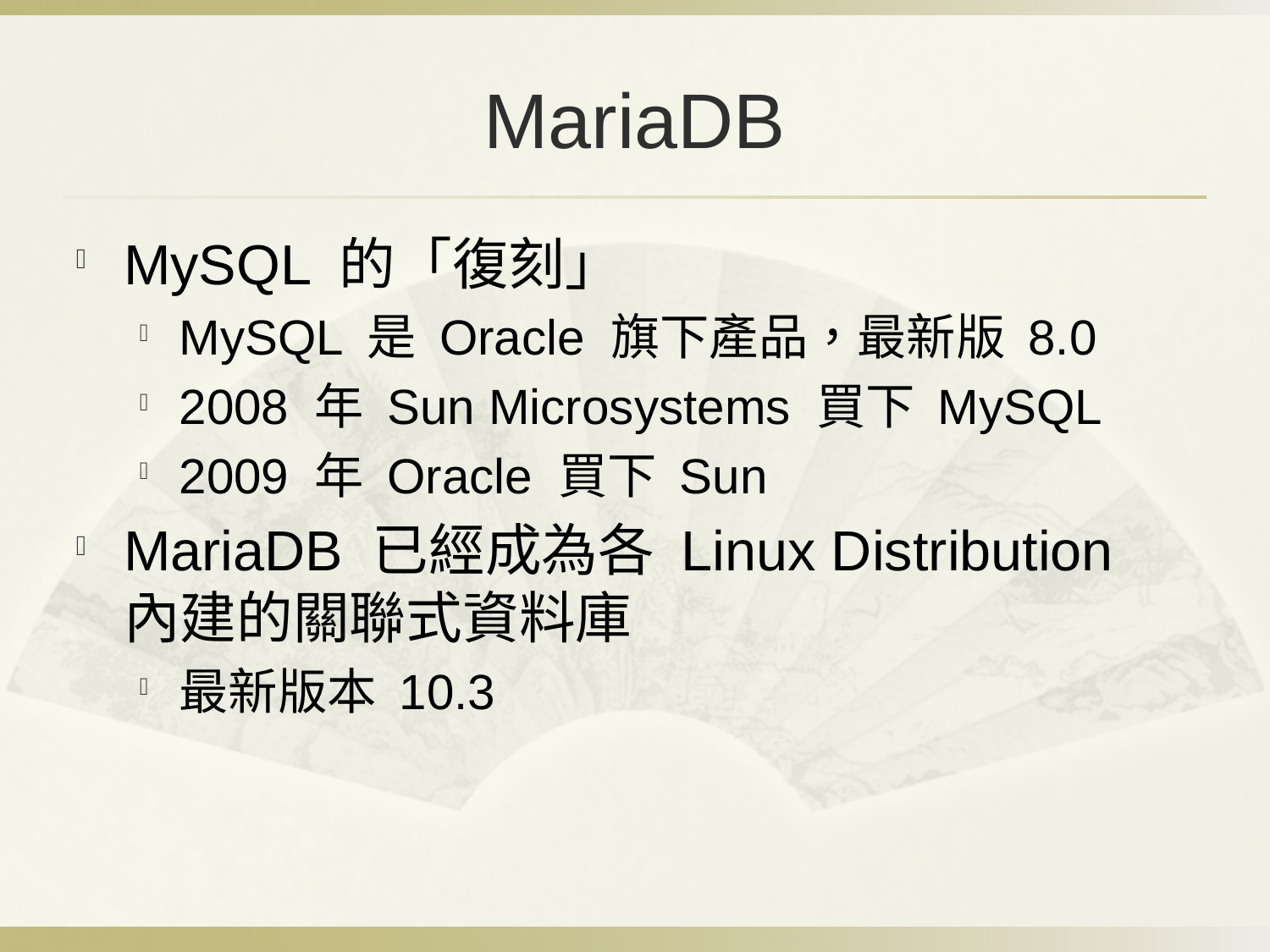

# MariaDB
MySQL 的「復刻」
MySQL 是 Oracle 旗下產品，最新版 8.0
2008 年 Sun Microsystems 買下 MySQL
2009 年 Oracle 買下 Sun
MariaDB 已經成為各 Linux Distribution 內建的關聯式資料庫
最新版本 10.3